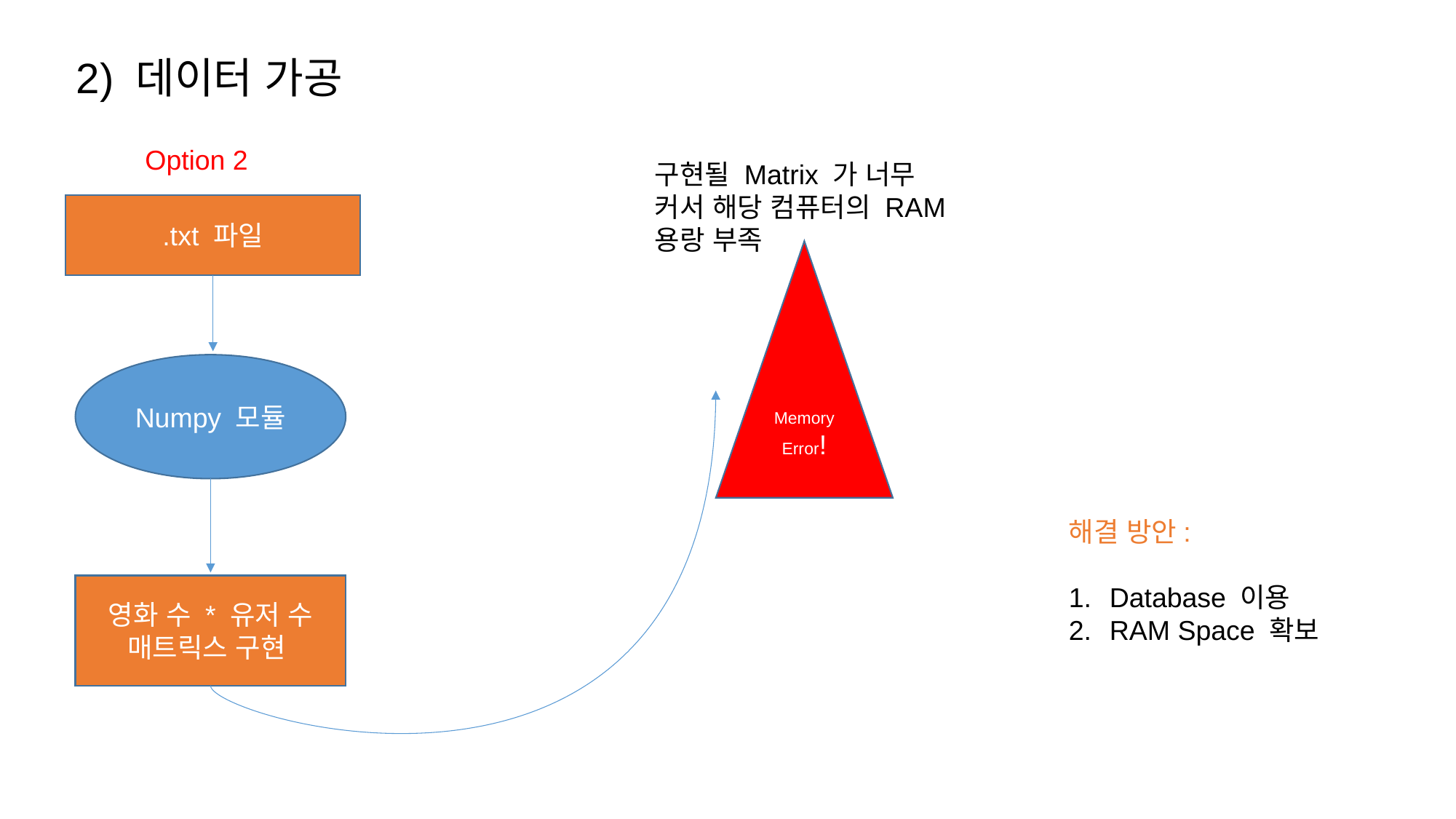

2) 데이터 가공
Option 2
구현될 Matrix 가 너무 커서 해당 컴퓨터의 RAM
용랑 부족
.txt 파일
Memory Error!
Numpy 모듈
해결 방안:

Database 이용
RAM Space 확보

영화 수 * 유저 수 매트릭스 구현